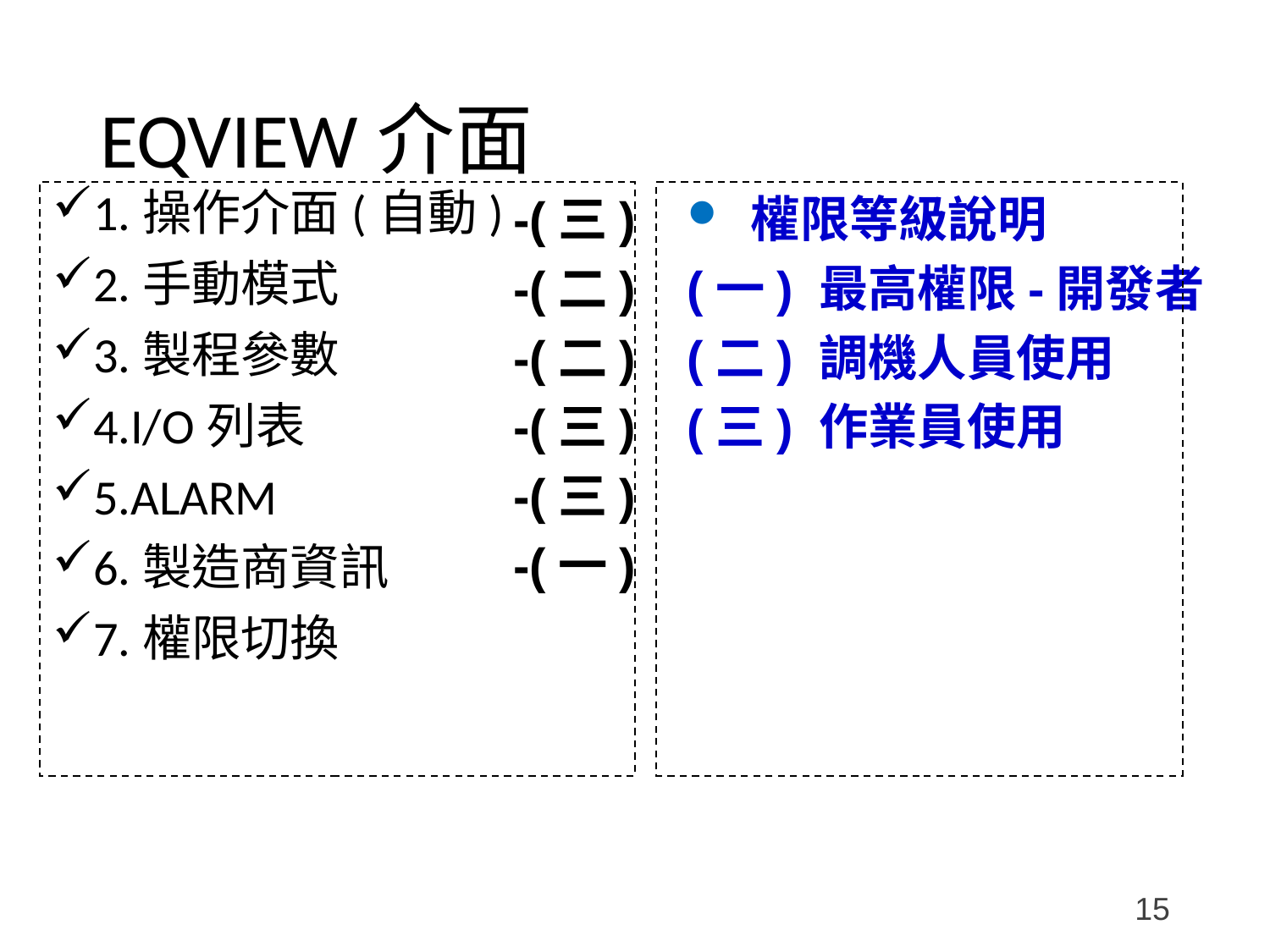

# EQVIEW介面
1.操作介面(自動)
2.手動模式
3.製程參數
4.I/O列表
5.ALARM
6.製造商資訊
7.權限切換

-(三)
-(二)
-(二)
-(三)
-(三)
-(一)

權限等級說明
(一) 最高權限-開發者
(二) 調機人員使用
(三) 作業員使用
15